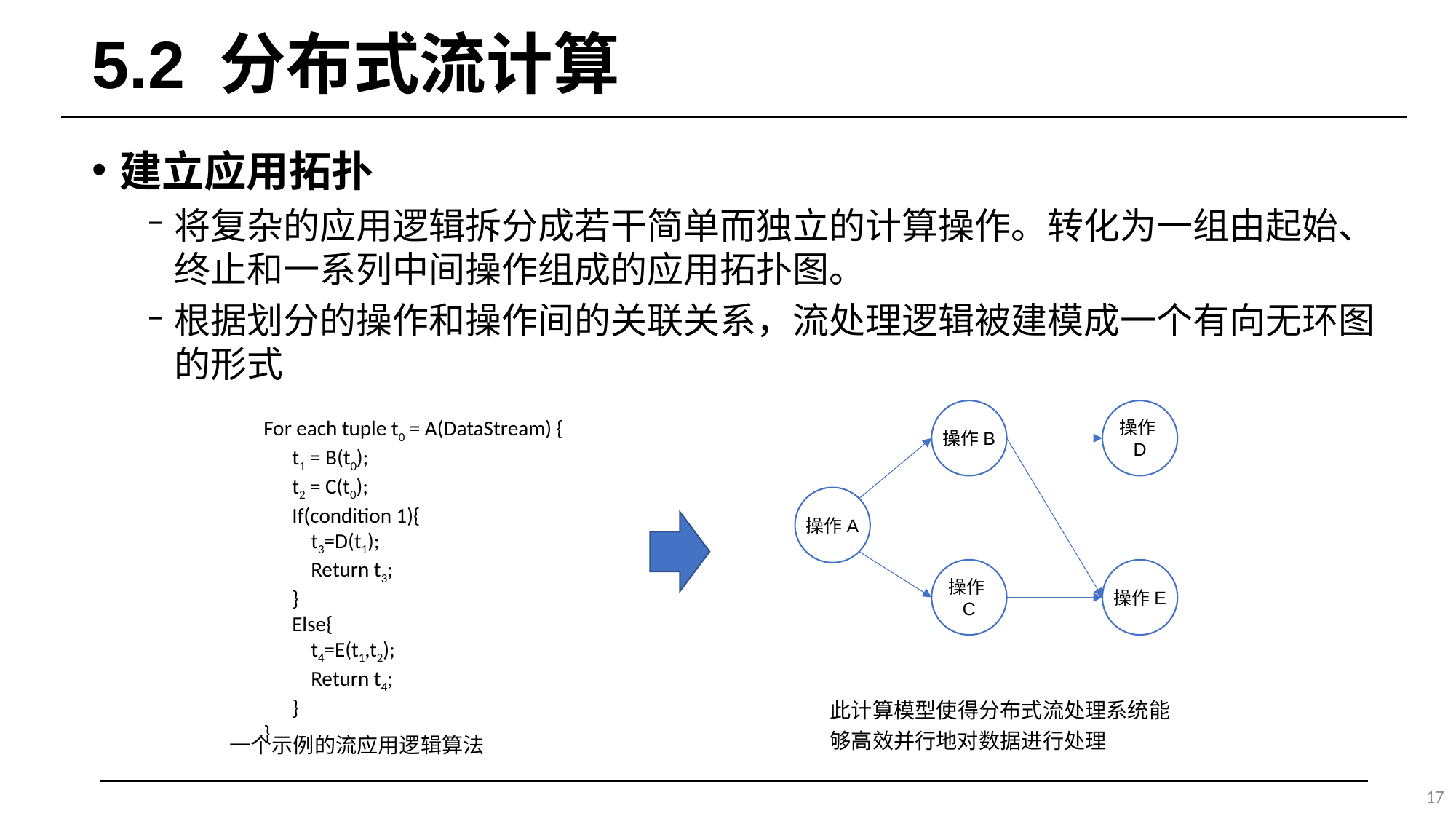

# 5.2 分布式流计算
建立应用拓扑
将复杂的应用逻辑拆分成若干简单而独立的计算操作。转化为一组由起始、终止和一系列中间操作组成的应用拓扑图。
根据划分的操作和操作间的关联关系，流处理逻辑被建模成一个有向无环图的形式
操作B
操作D
For each tuple t0 = A(DataStream) {
      t1 = B(t0);
      t2 = C(t0);
      If(condition 1){
          t3=D(t1);
          Return t3;
      }
      Else{
          t4=E(t1,t2);
          Return t4;
      }
}
操作A

操作C
操作E
此计算模型使得分布式流处理系统能够高效并行地对数据进行处理
一个示例的流应用逻辑算法
17